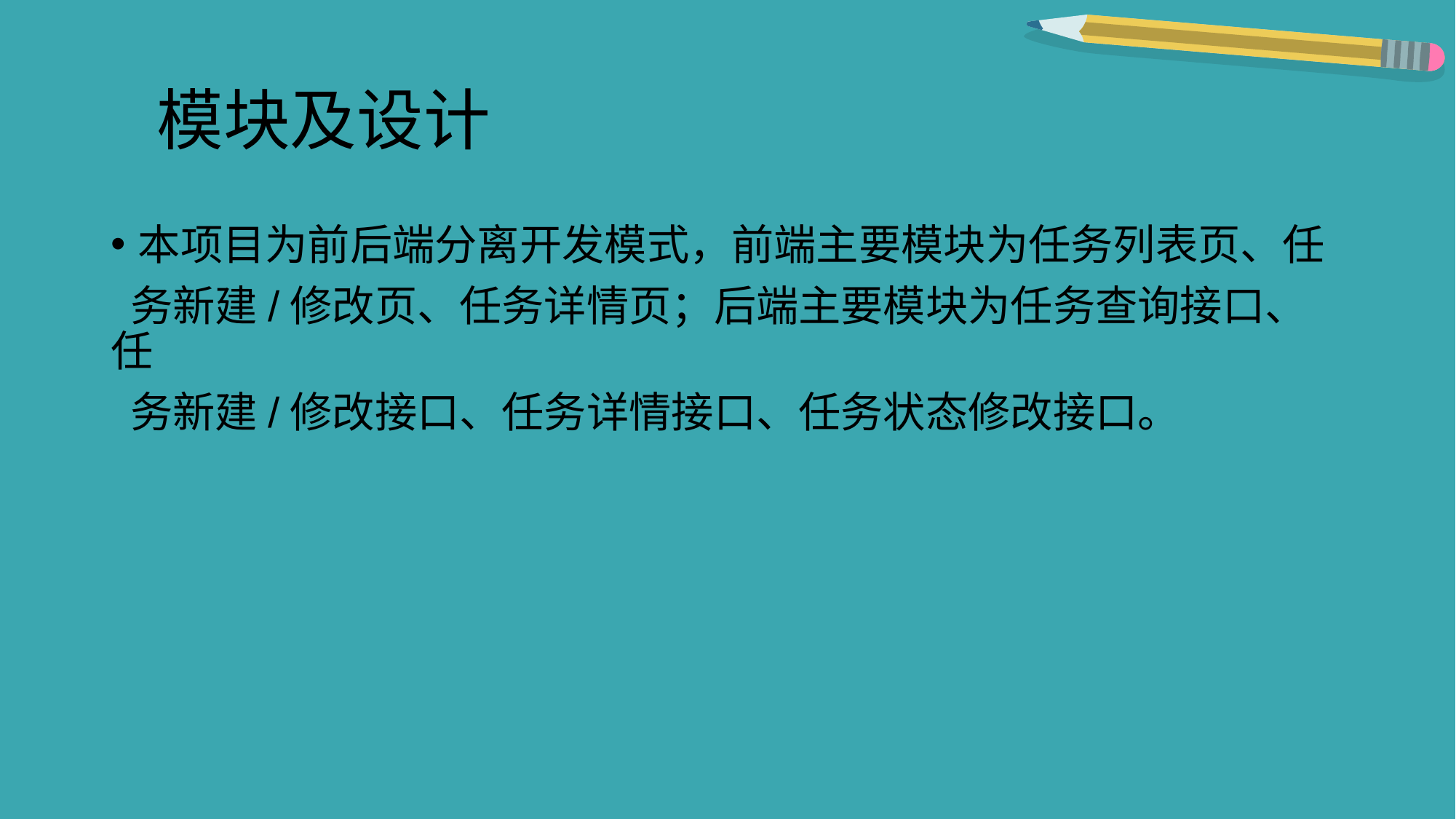

# 模块及设计
本项目为前后端分离开发模式，前端主要模块为任务列表页、任
 务新建/修改页、任务详情页；后端主要模块为任务查询接口、任
 务新建/修改接口、任务详情接口、任务状态修改接口。